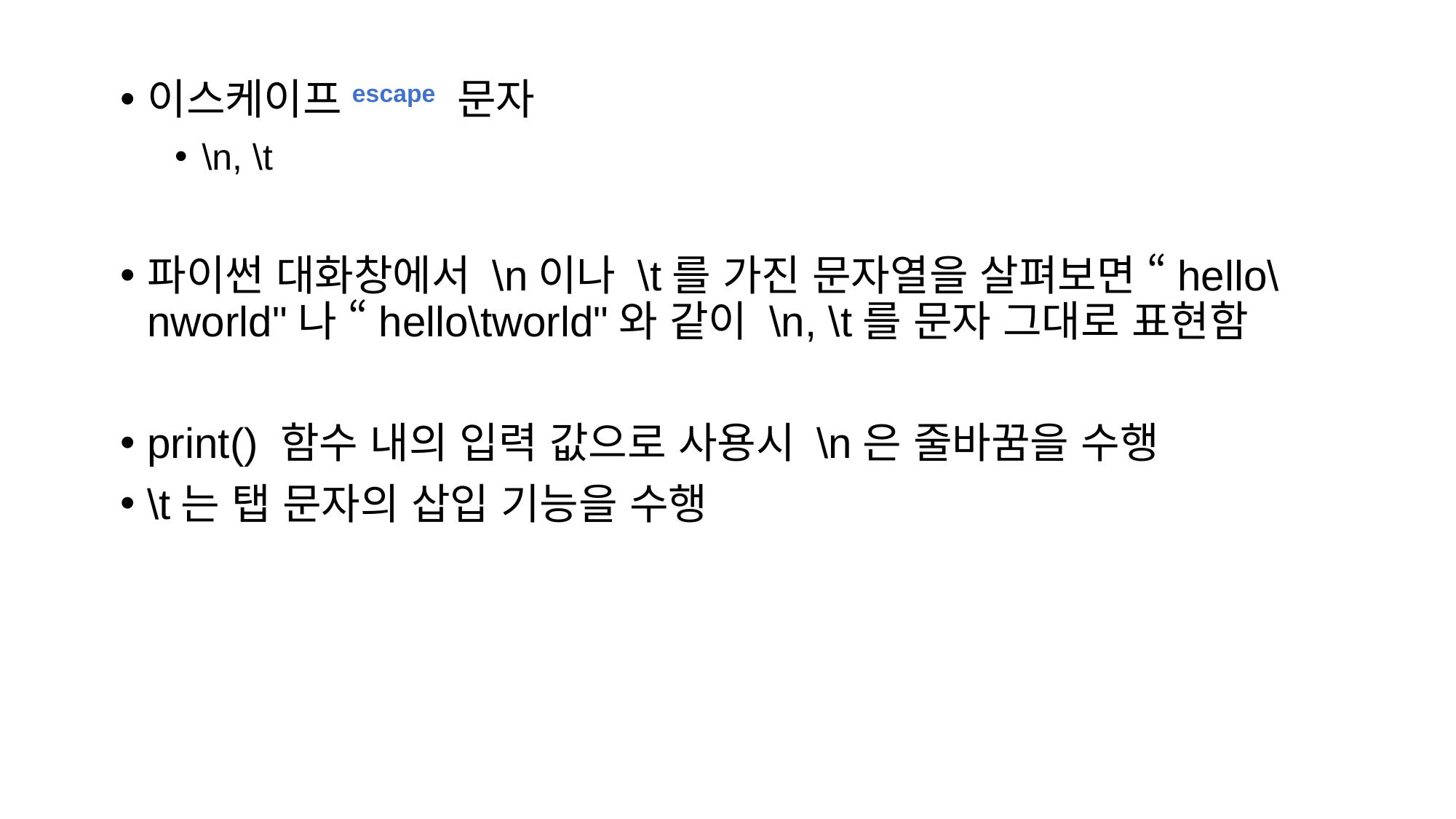

이스케이프escape 문자
\n, \t

파이썬 대화창에서 \n이나 \t를 가진 문자열을 살펴보면 “hello\nworld"나 “hello\tworld"와 같이 \n, \t를 문자 그대로 표현함

print() 함수 내의 입력 값으로 사용시 \n은 줄바꿈을 수행
\t는 탭 문자의 삽입 기능을 수행